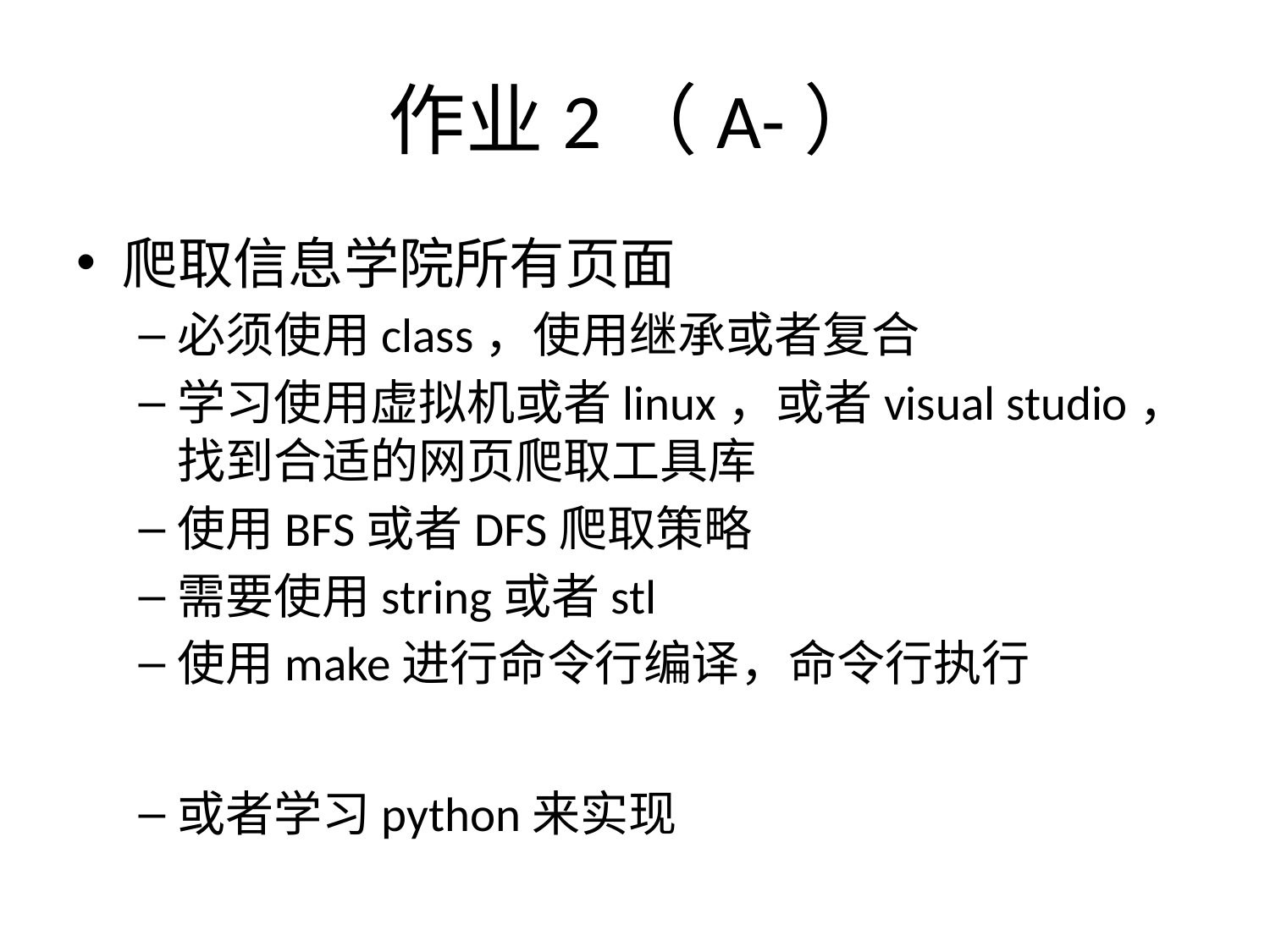

# 作业2（A-）
爬取信息学院所有页面
必须使用class，使用继承或者复合
学习使用虚拟机或者linux，或者visual studio，找到合适的网页爬取工具库
使用BFS或者DFS爬取策略
需要使用string或者stl
使用make进行命令行编译，命令行执行

或者学习python来实现